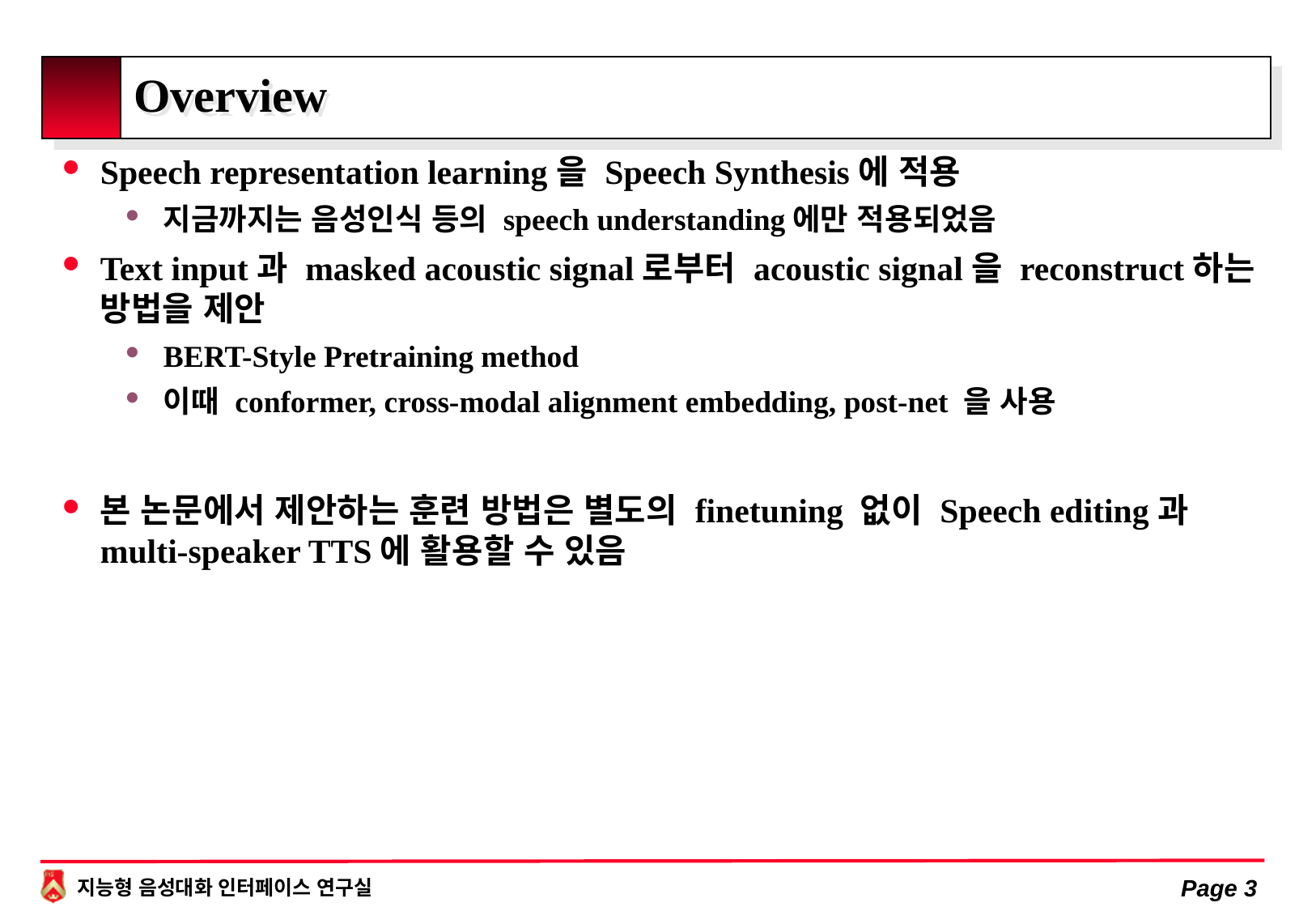

# Overview
Speech representation learning을 Speech Synthesis에 적용
지금까지는 음성인식 등의 speech understanding에만 적용되었음
Text input과 masked acoustic signal로부터 acoustic signal을 reconstruct하는 방법을 제안
BERT-Style Pretraining method
이때 conformer, cross-modal alignment embedding, post-net 을 사용

본 논문에서 제안하는 훈련 방법은 별도의 finetuning 없이 Speech editing과 multi-speaker TTS에 활용할 수 있음
Page 3